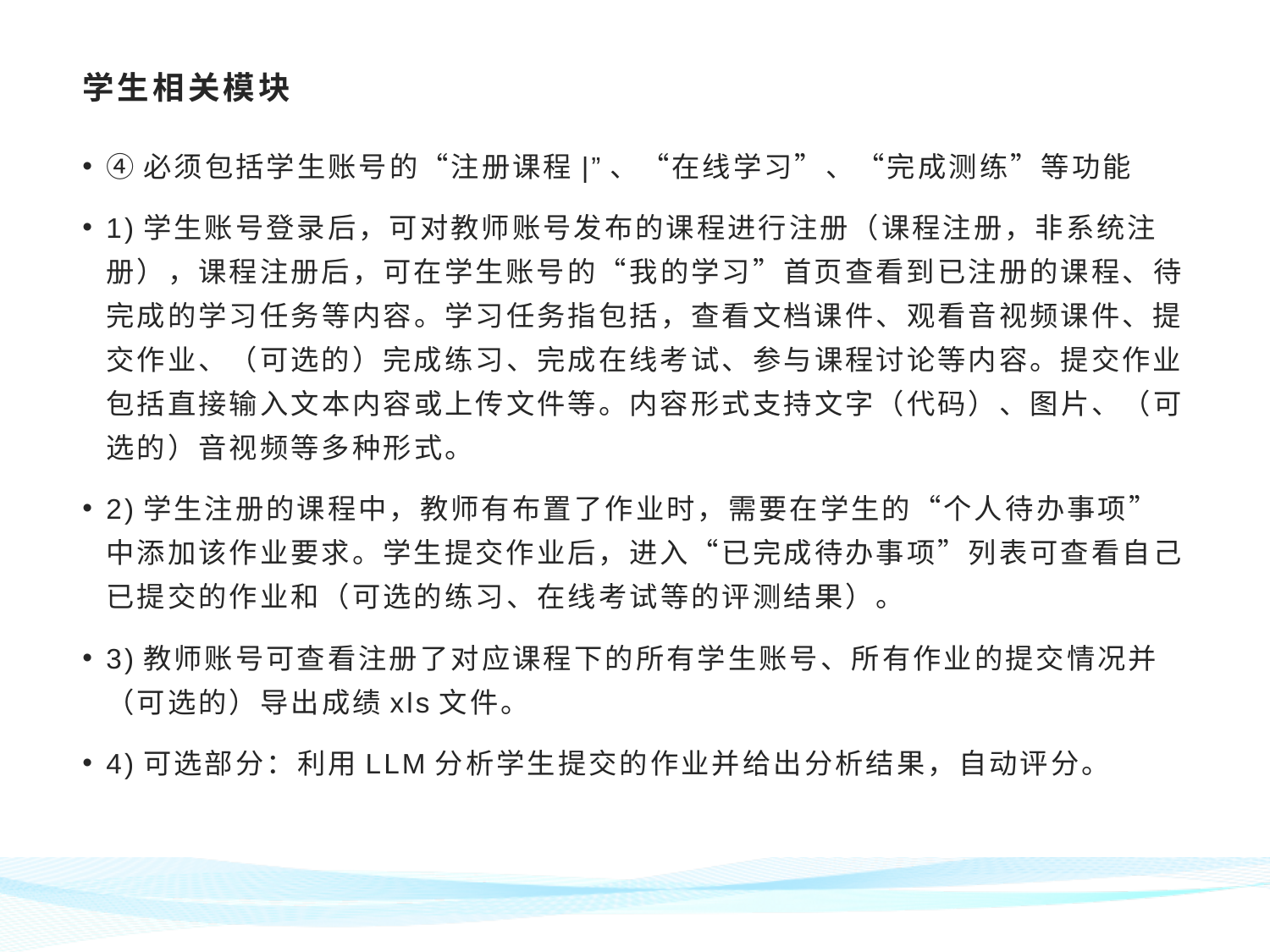

# 学生相关模块
④必须包括学生账号的“注册课程|”、“在线学习”、“完成测练”等功能
1)学生账号登录后，可对教师账号发布的课程进行注册（课程注册，非系统注册），课程注册后，可在学生账号的“我的学习”首页查看到已注册的课程、待完成的学习任务等内容。学习任务指包括，查看文档课件、观看音视频课件、提交作业、（可选的）完成练习、完成在线考试、参与课程讨论等内容。提交作业包括直接输入文本内容或上传文件等。内容形式支持文字（代码）、图片、（可选的）音视频等多种形式。
2)学生注册的课程中，教师有布置了作业时，需要在学生的“个人待办事项”中添加该作业要求。学生提交作业后，进入“已完成待办事项”列表可查看自己已提交的作业和（可选的练习、在线考试等的评测结果）。
3)教师账号可查看注册了对应课程下的所有学生账号、所有作业的提交情况并（可选的）导出成绩xls文件。
4)可选部分：利用LLM分析学生提交的作业并给出分析结果，自动评分。